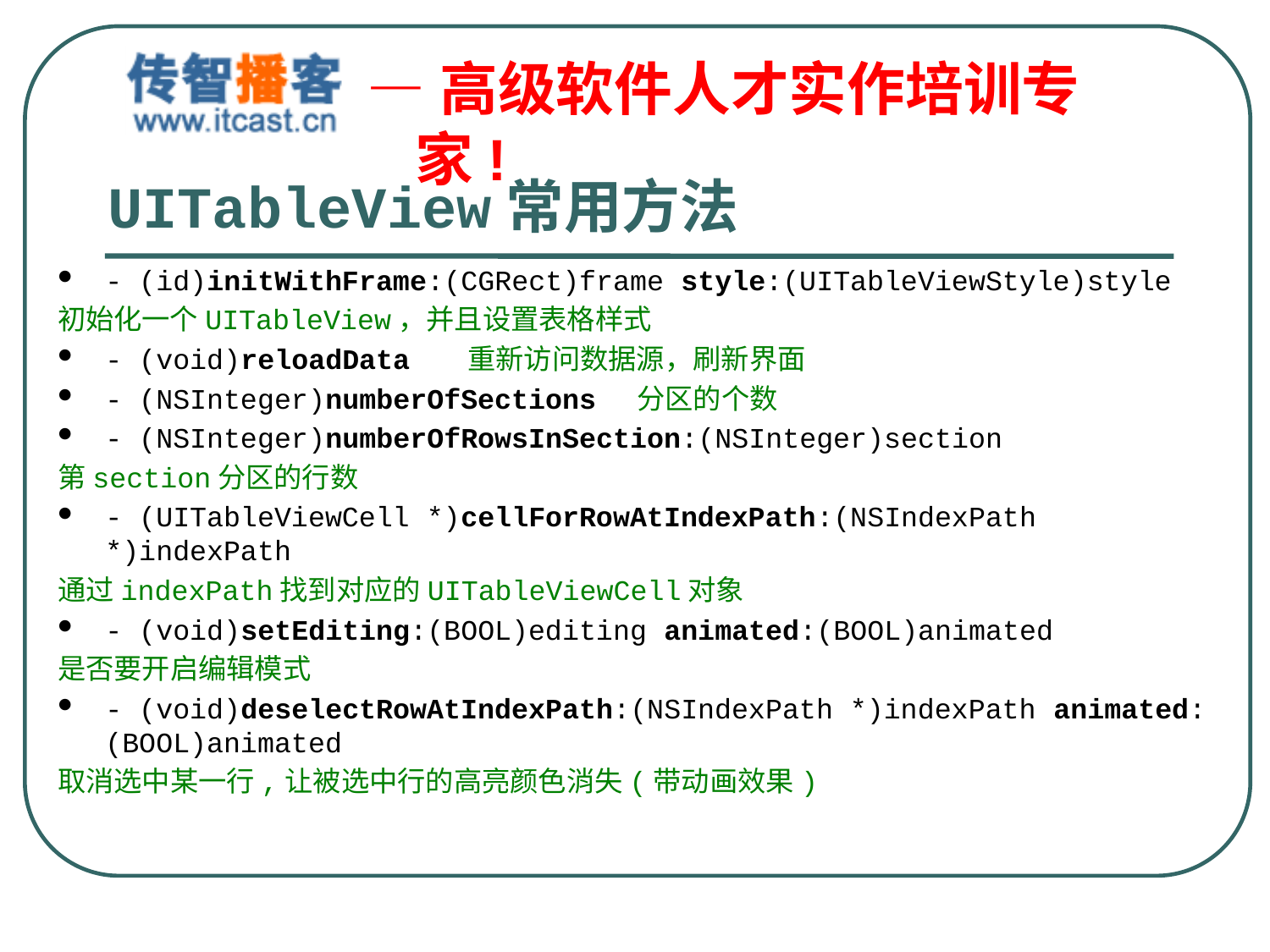

# UITableView常用方法
- (id)initWithFrame:(CGRect)frame style:(UITableViewStyle)style
初始化一个UITableView，并且设置表格样式
- (void)reloadData   重新访问数据源，刷新界面
- (NSInteger)numberOfSections  分区的个数
- (NSInteger)numberOfRowsInSection:(NSInteger)section
第section分区的行数
- (UITableViewCell *)cellForRowAtIndexPath:(NSIndexPath *)indexPath
通过indexPath找到对应的UITableViewCell对象
- (void)setEditing:(BOOL)editing animated:(BOOL)animated
是否要开启编辑模式
- (void)deselectRowAtIndexPath:(NSIndexPath *)indexPath animated:(BOOL)animated
取消选中某一行,让被选中行的高亮颜色消失(带动画效果)